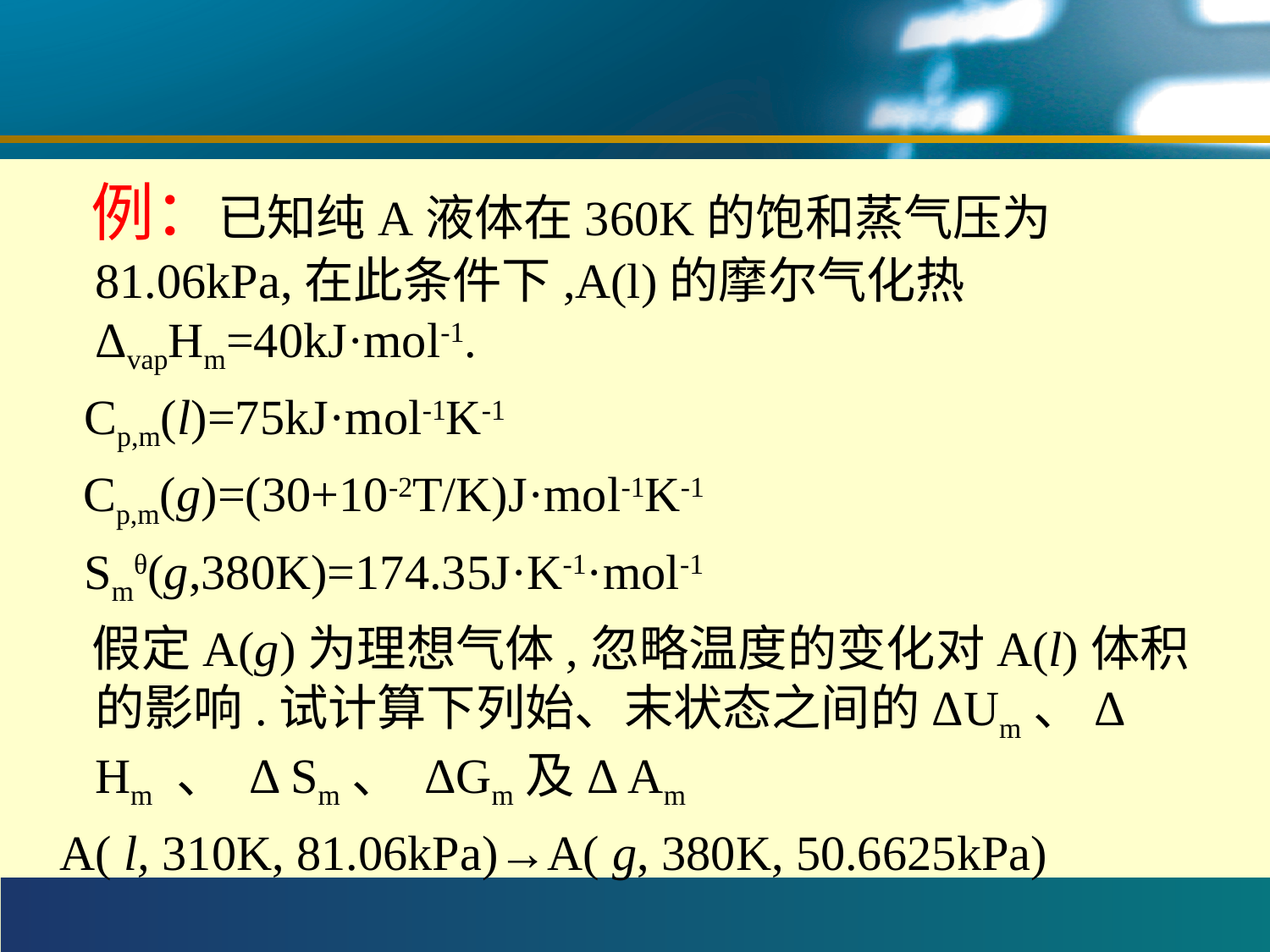

#
  例：已知纯A液体在360K的饱和蒸气压为81.06kPa,在此条件下,A(l)的摩尔气化热ΔvapHm=40kJ·mol-1.
   Cp,m(l)=75kJ·mol-1K-1
     Cp,m(g)=(30+10-2T/K)J·mol-1K-1
   Smθ(g,380K)=174.35J·K-1·mol-1
   假定A(g)为理想气体,忽略温度的变化对A(l)体积的影响.试计算下列始、末状态之间的ΔUm、Δ Hm 、 Δ Sm、 ΔGm及Δ Am
 A( l, 310K, 81.06kPa)→A( g, 380K, 50.6625kPa)